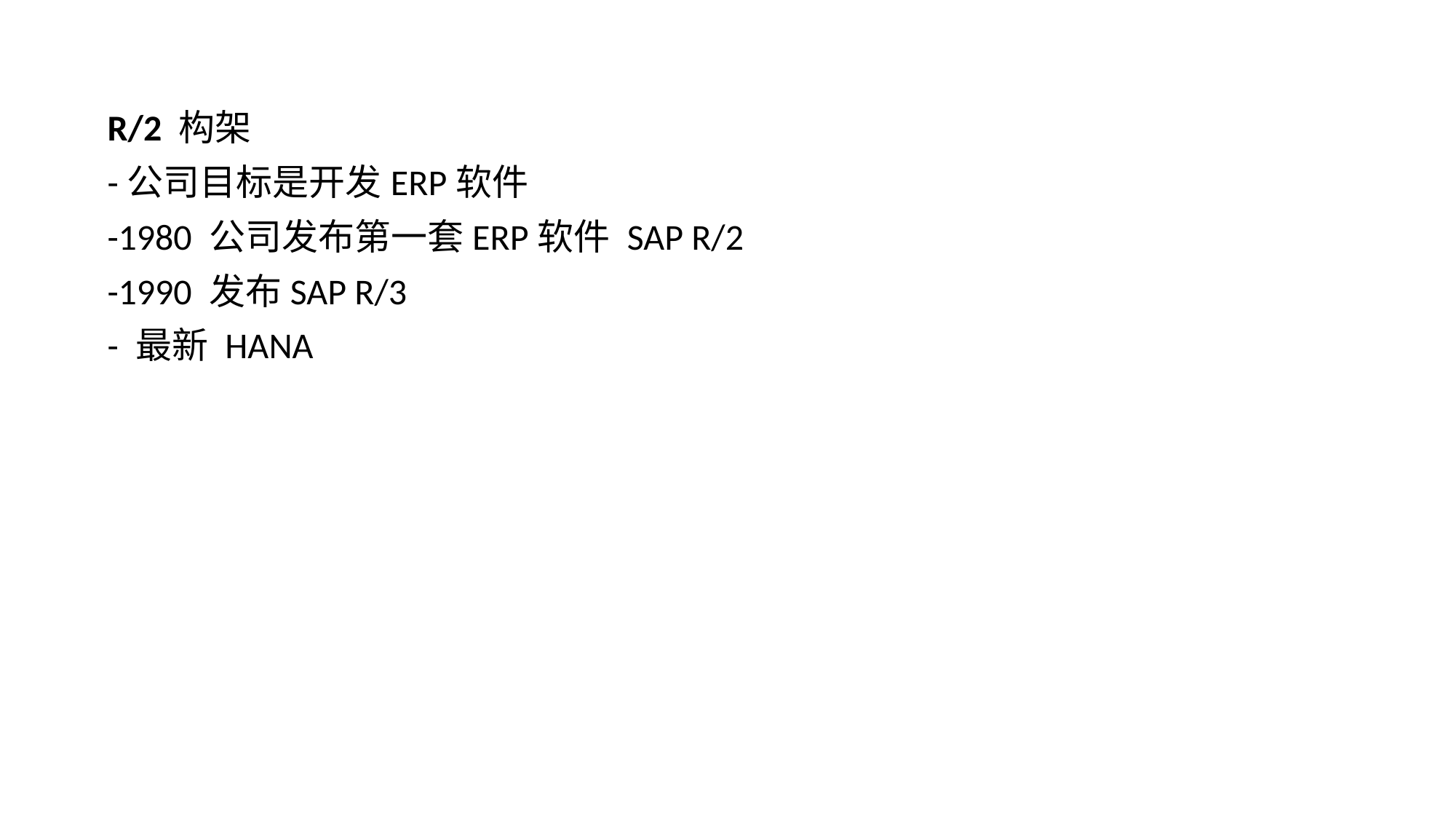

R/2 构架
-公司目标是开发ERP软件
-1980 公司发布第一套ERP软件 SAP R/2
-1990 发布SAP R/3
- 最新 HANA